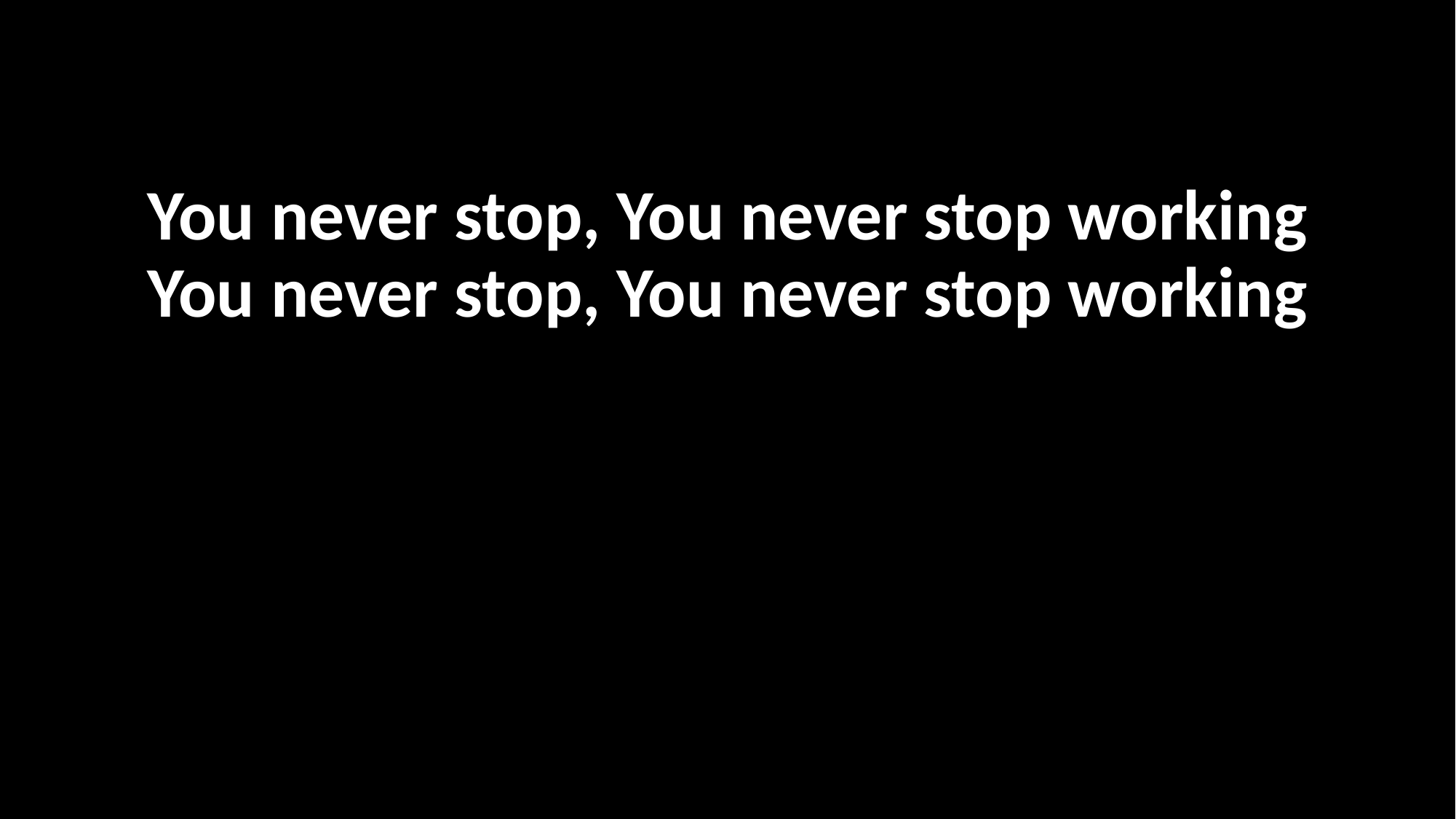

You never stop, You never stop working
You never stop, You never stop working
일하시네 일하시네 주님
일하시네 일하시네 주님